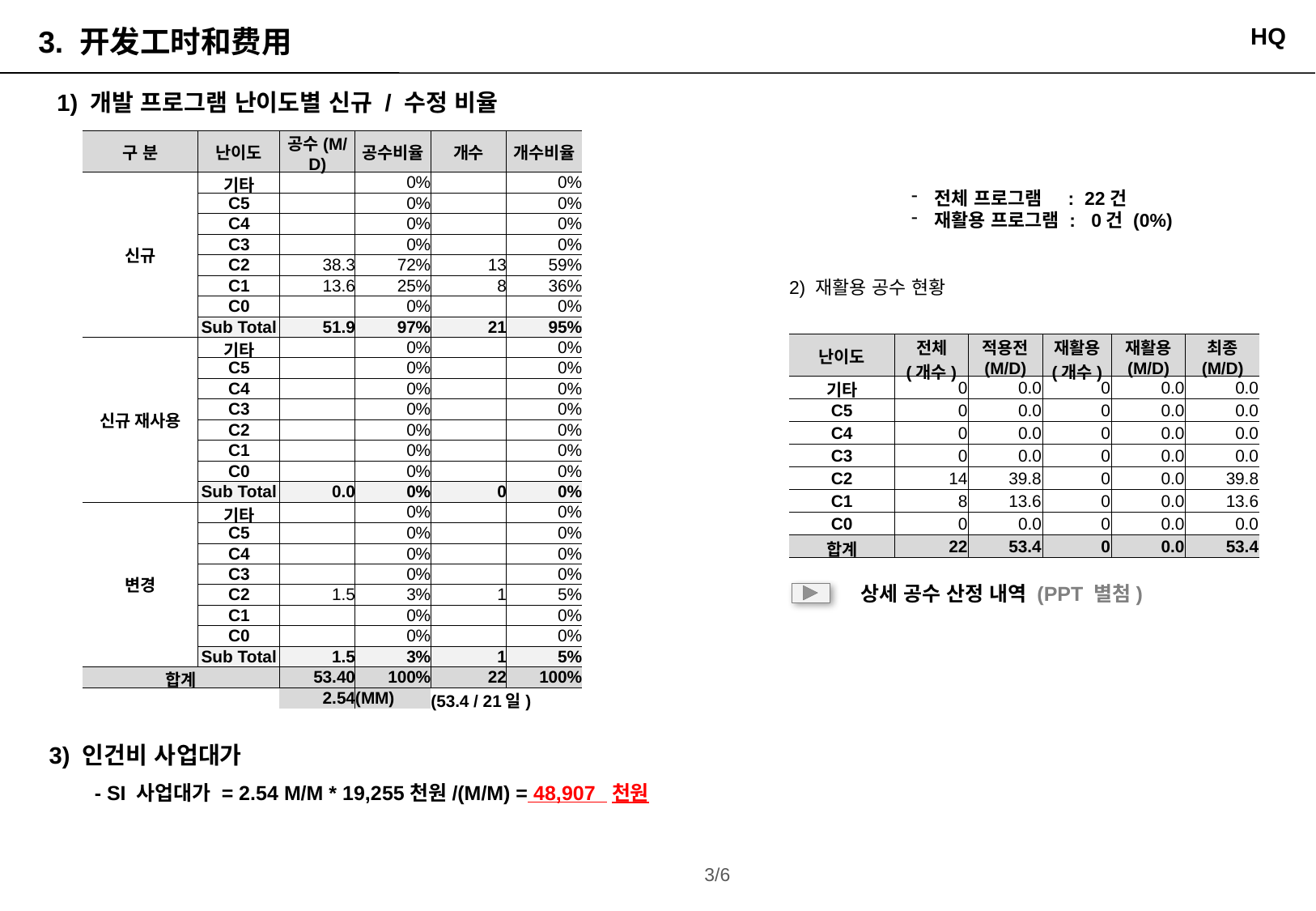

HQ
3. 开发工时和费用

1) 개발 프로그램 난이도별 신규 / 수정 비율
| 구 분 | 난이도 | 공수(M/D) | 공수비율 | 개수 | 개수비율 |
| --- | --- | --- | --- | --- | --- |
| 신규 | 기타 |  | 0% |  | 0% |
|  | C5 |  | 0% |  | 0% |
|  | C4 |  | 0% |  | 0% |
|  | C3 |  | 0% |  | 0% |
|  | C2 | 38.3 | 72% | 13 | 59% |
|  | C1 | 13.6 | 25% | 8 | 36% |
|  | C0 |  | 0% |  | 0% |
|  | Sub Total | 51.9 | 97% | 21 | 95% |
| 신규 재사용 | 기타 |  | 0% |  | 0% |
|  | C5 |  | 0% |  | 0% |
|  | C4 |  | 0% |  | 0% |
|  | C3 |  | 0% |  | 0% |
|  | C2 |  | 0% |  | 0% |
|  | C1 |  | 0% |  | 0% |
|  | C0 |  | 0% |  | 0% |
|  | Sub Total | 0.0 | 0% | 0 | 0% |
| 변경 | 기타 |  | 0% |  | 0% |
|  | C5 |  | 0% |  | 0% |
|  | C4 |  | 0% |  | 0% |
|  | C3 |  | 0% |  | 0% |
|  | C2 | 1.5 | 3% | 1 | 5% |
|  | C1 |  | 0% |  | 0% |
|  | C0 |  | 0% |  | 0% |
|  | Sub Total | 1.5 | 3% | 1 | 5% |
| 합계 |  | 53.40 | 100% | 22 | 100% |
|  |  | 2.54 | (MM) | (53.4 / 21일) |  |
전체 프로그램    :  22건
재활용 프로그램 :   0건 (0%)
| 2) 재활용 공수 현황 |  |  |  |  |  |
| --- | --- | --- | --- | --- | --- |
|  |  |  |  |  |  |
| 난이도 | 전체 (개수) | 적용전 (M/D) | 재활용 (개수) | 재활용 (M/D) | 최종 (M/D) |
| 기타 | 0 | 0.0 | 0 | 0.0 | 0.0 |
| C5 | 0 | 0.0 | 0 | 0.0 | 0.0 |
| C4 | 0 | 0.0 | 0 | 0.0 | 0.0 |
| C3 | 0 | 0.0 | 0 | 0.0 | 0.0 |
| C2 | 14 | 39.8 | 0 | 0.0 | 39.8 |
| C1 | 8 | 13.6 | 0 | 0.0 | 13.6 |
| C0 | 0 | 0.0 | 0 | 0.0 | 0.0 |
| 합계 | 22 | 53.4 | 0 | 0.0 | 53.4 |
상세 공수 산정 내역 (PPT 별첨)

3) 인건비 사업대가
- SI 사업대가 = 2.54 M/M * 19,255천원/(M/M) = 48,907  천원
3/6